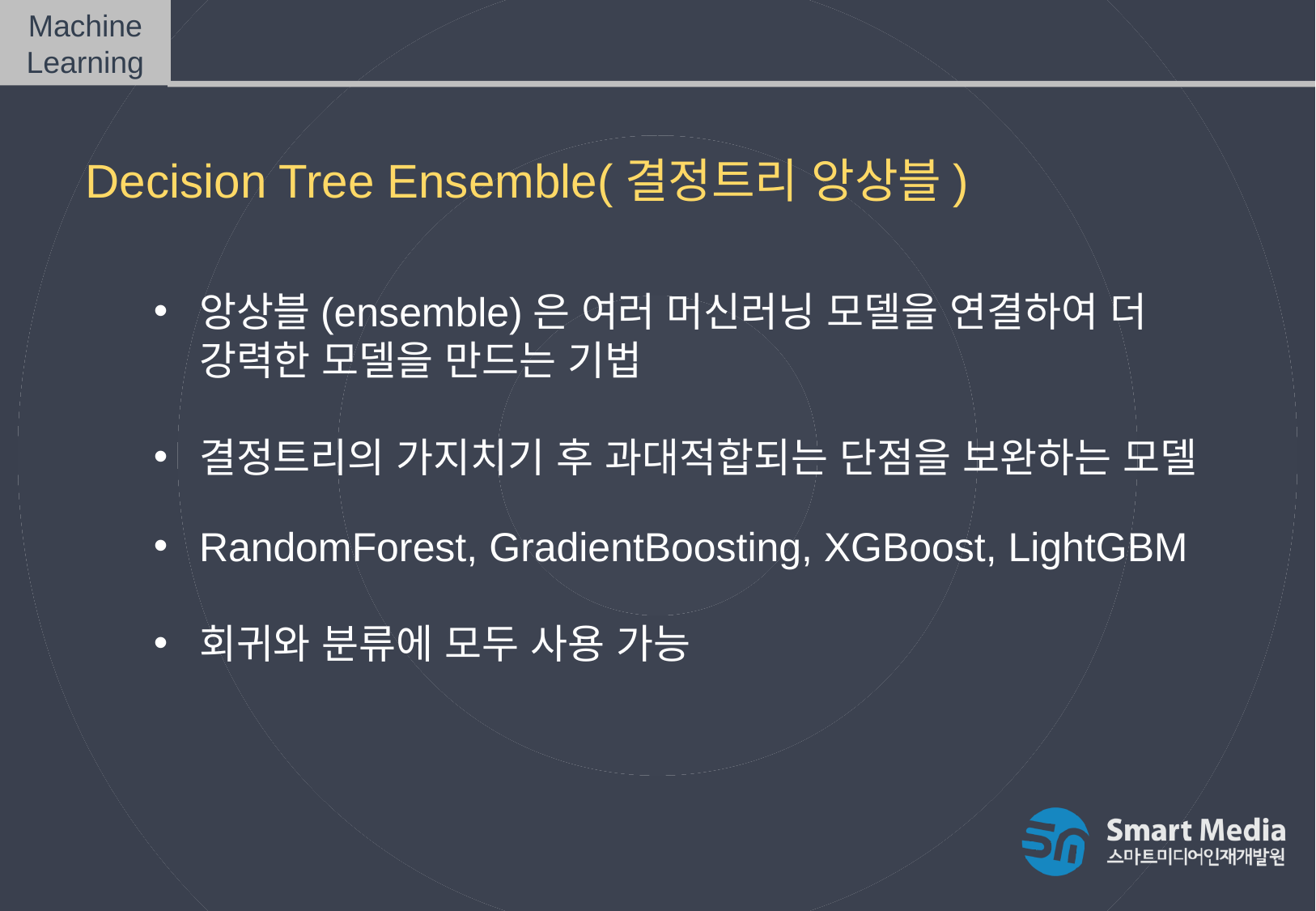

Machine Learning
Decision Tree Ensemble

Decision Tree Ensemble(결정트리 앙상블)
앙상블(ensemble)은 여러 머신러닝 모델을 연결하여 더 강력한 모델을 만드는 기법

결정트리의 가지치기 후 과대적합되는 단점을 보완하는 모델

RandomForest, GradientBoosting, XGBoost, LightGBM

회귀와 분류에 모두 사용 가능